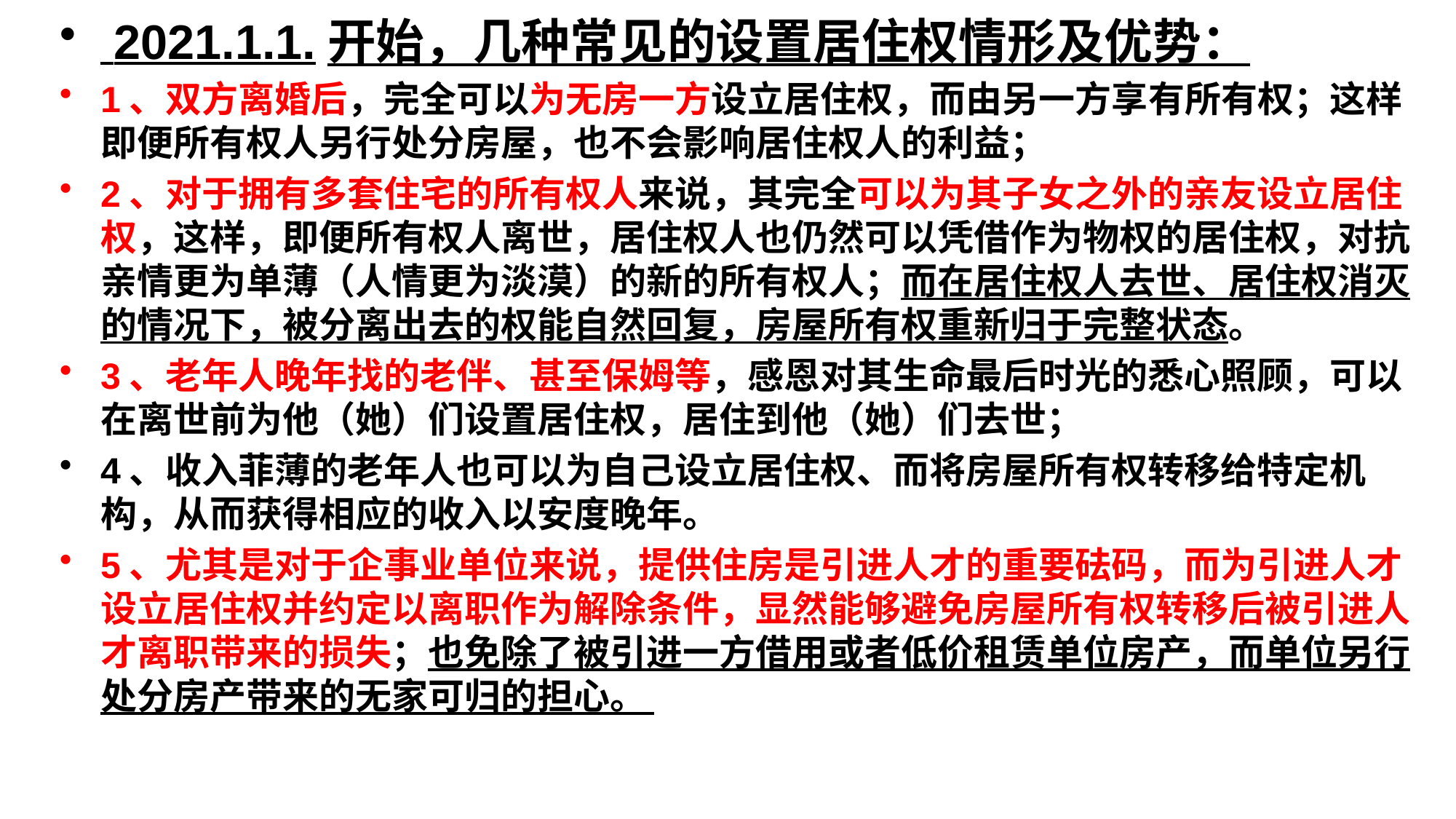

2021.1.1.开始，几种常见的设置居住权情形及优势：
1、双方离婚后，完全可以为无房一方设立居住权，而由另一方享有所有权；这样即便所有权人另行处分房屋，也不会影响居住权人的利益；
2、对于拥有多套住宅的所有权人来说，其完全可以为其子女之外的亲友设立居住权，这样，即便所有权人离世，居住权人也仍然可以凭借作为物权的居住权，对抗亲情更为单薄（人情更为淡漠）的新的所有权人；而在居住权人去世、居住权消灭的情况下，被分离出去的权能自然回复，房屋所有权重新归于完整状态。
3、老年人晚年找的老伴、甚至保姆等，感恩对其生命最后时光的悉心照顾，可以在离世前为他（她）们设置居住权，居住到他（她）们去世；
4、收入菲薄的老年人也可以为自己设立居住权、而将房屋所有权转移给特定机构，从而获得相应的收入以安度晚年。
5、尤其是对于企事业单位来说，提供住房是引进人才的重要砝码，而为引进人才设立居住权并约定以离职作为解除条件，显然能够避免房屋所有权转移后被引进人才离职带来的损失；也免除了被引进一方借用或者低价租赁单位房产，而单位另行处分房产带来的无家可归的担心。